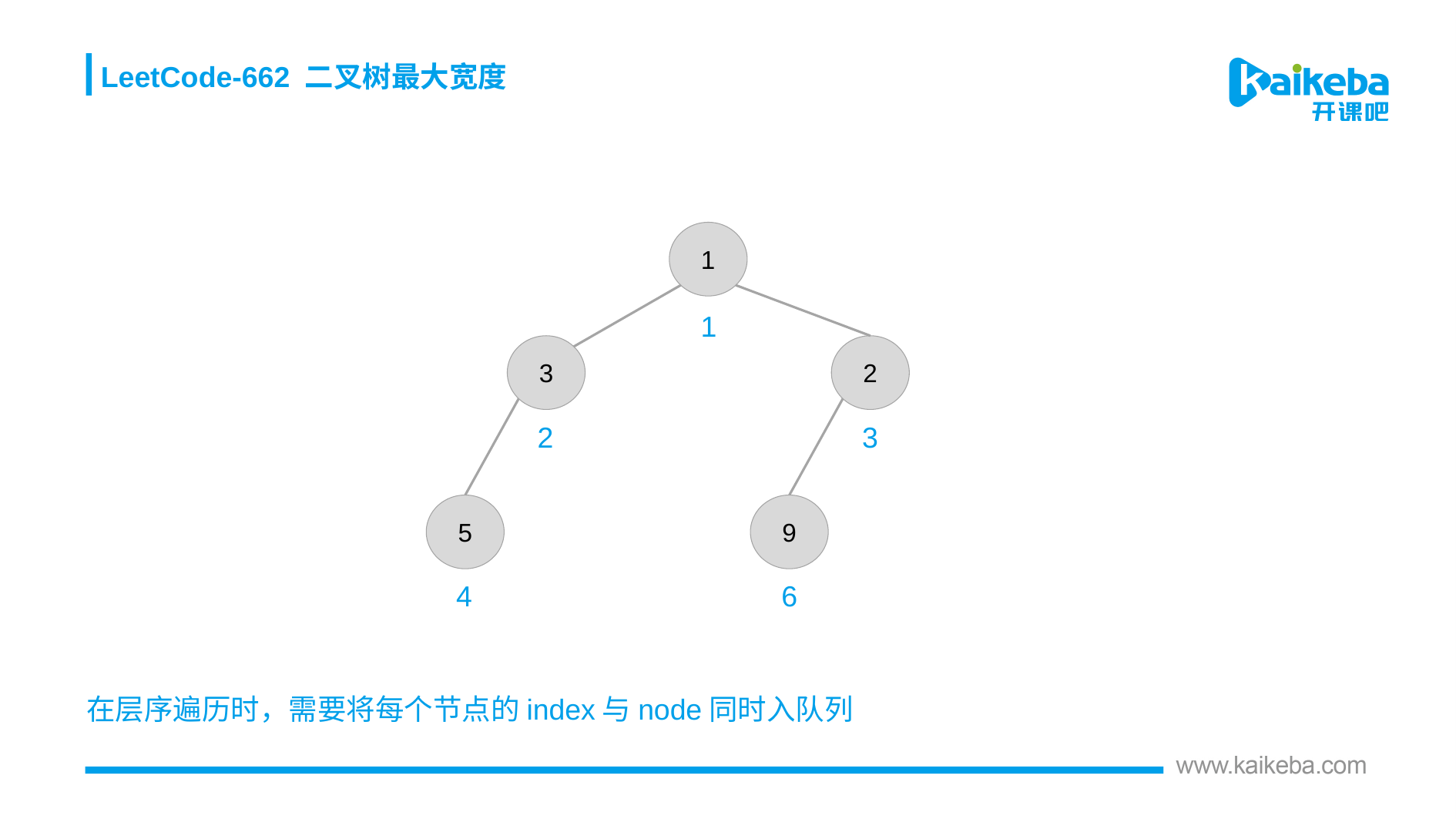

LeetCode-662 二叉树最大宽度
1
1
3
2
3
2
5
9
4
6
在层序遍历时，需要将每个节点的index与node同时入队列